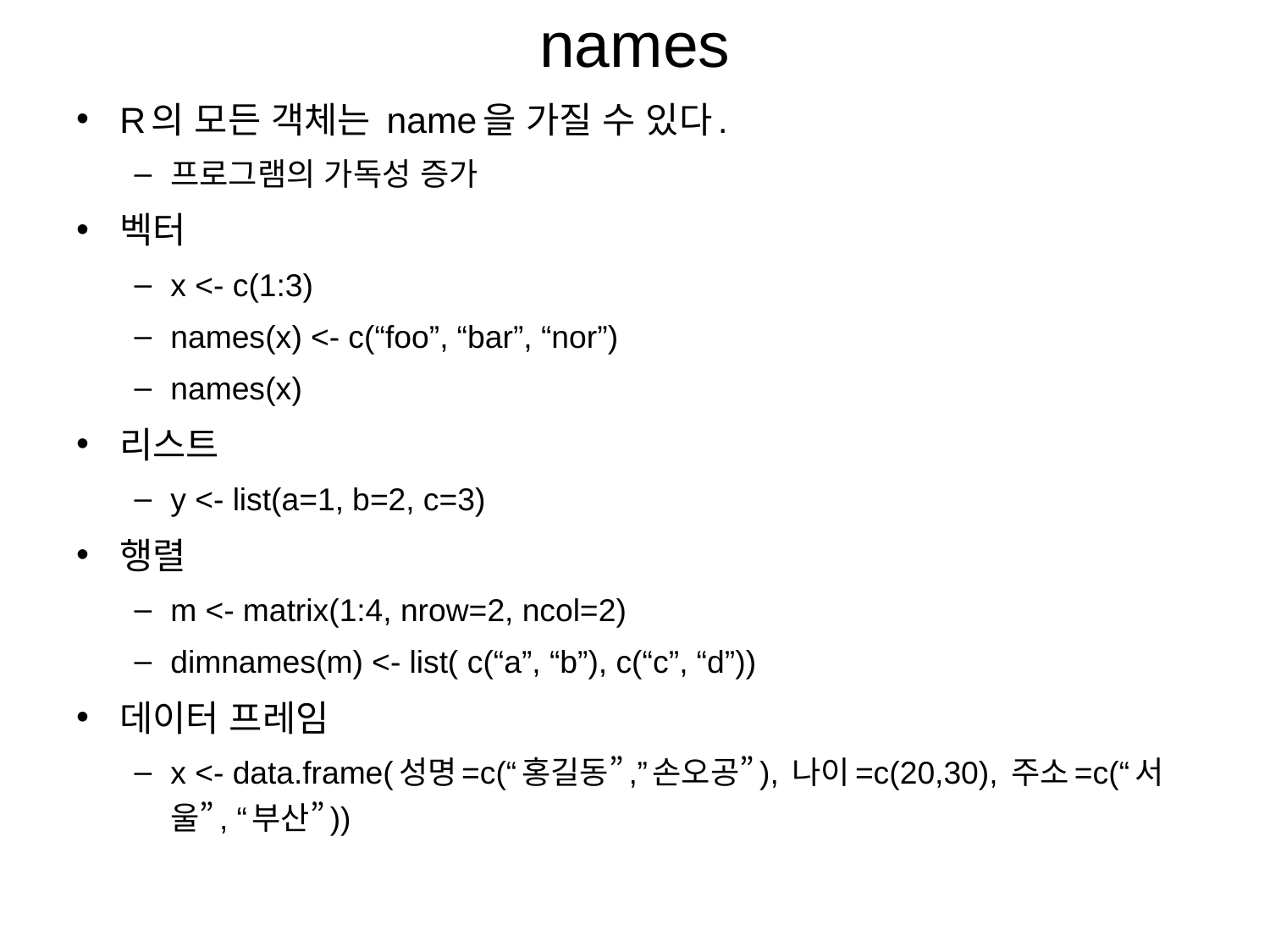

# names
R의 모든 객체는 name을 가질 수 있다.
프로그램의 가독성 증가
벡터
x <- c(1:3)
names(x) <- c(“foo”, “bar”, “nor”)
names(x)
리스트
y <- list(a=1, b=2, c=3)
행렬
m <- matrix(1:4, nrow=2, ncol=2)
dimnames(m) <- list( c(“a”, “b”), c(“c”, “d”))
데이터 프레임
x <- data.frame(성명=c(“홍길동”,”손오공”), 나이=c(20,30), 주소=c(“서울”, “부산”))